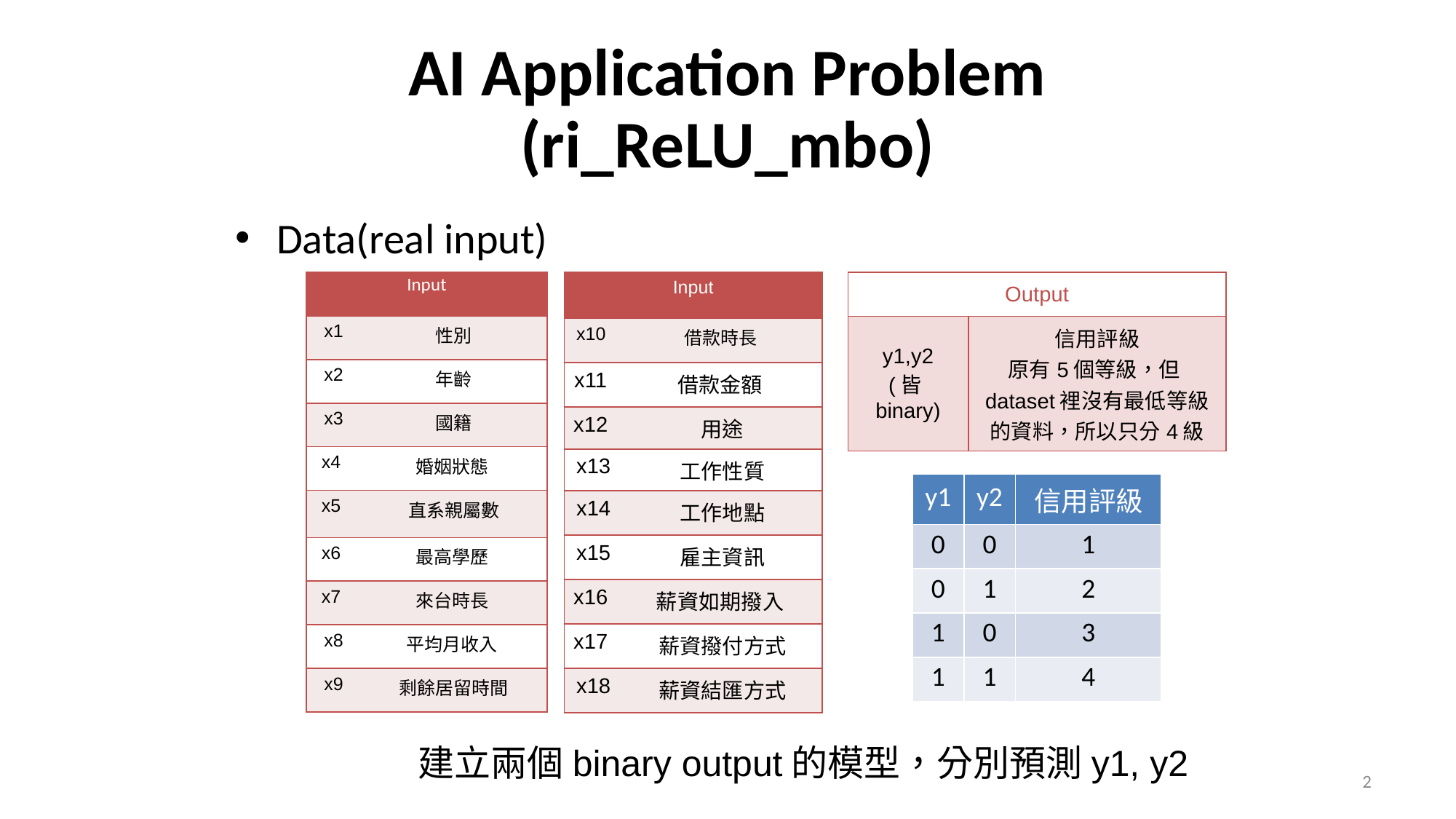

AI Application Problem
(ri_ReLU_mbo)
Data(real input)
| Input |  |
| --- | --- |
| x1 | 性別 |
| x2 | 年齡 |
| x3 | 國籍 |
| x4 | 婚姻狀態 |
| x5 | 直系親屬數 |
| x6 | 最高學歷 |
| x7 | 來台時長 |
| x8 | 平均月收入 |
| x9 | 剩餘居留時間 |
| Input |  |
| --- | --- |
| x10 | 借款時長 |
| x11 ​ | 借款金額 ​ |
| x12 ​ | 用途 |
| x13​ | 工作性質 |
| x14​ | 工作地點​ |
| x15​ | 雇主資訊​ |
| x16 ​ | 薪資如期撥入 ​ |
| x17 ​ | 薪資撥付方式​ |
| x18​ | 薪資結匯方式​ |
| Output |  |
| --- | --- |
| y1,y2 (皆binary) | 信用評級 原有5個等級，但dataset裡沒有最低等級的資料，所以只分4級 |
| y1 | y2 | 信用評級 |
| --- | --- | --- |
| 0 | 0 | 1 |
| 0 | 1 | 2 |
| 1 | 0 | 3 |
| 1 | 1 | 4 |
建立兩個binary output的模型，分別預測y1, y2
2